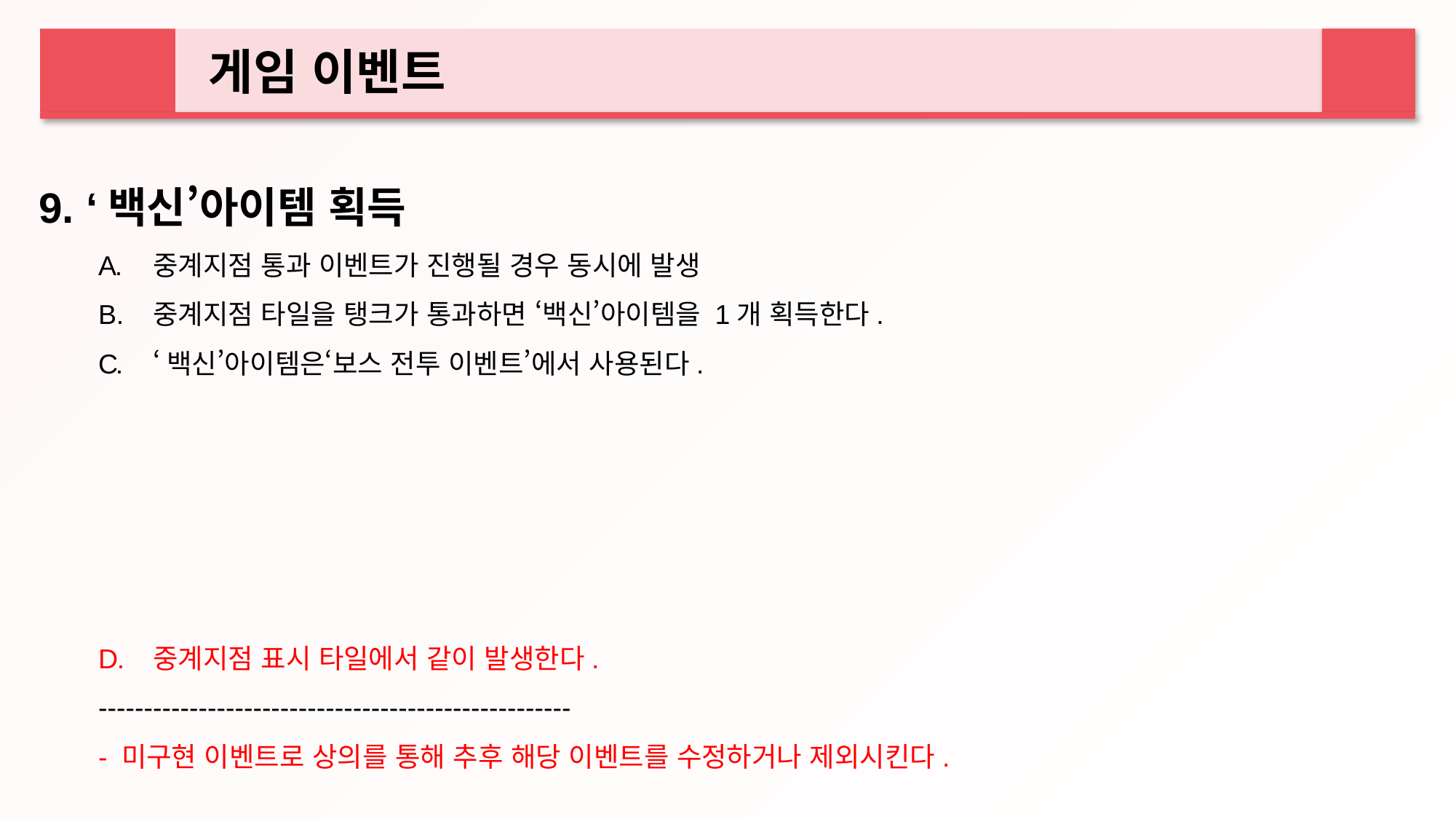

게임 이벤트

9. ‘백신’아이템 획득
중계지점 통과 이벤트가 진행될 경우 동시에 발생
중계지점 타일을 탱크가 통과하면 ‘백신’아이템을 1개 획득한다.
‘백신’아이템은‘보스 전투 이벤트’에서 사용된다.

중계지점 표시 타일에서 같이 발생한다.
----------------------------------------------------
- 미구현 이벤트로 상의를 통해 추후 해당 이벤트를 수정하거나 제외시킨다.